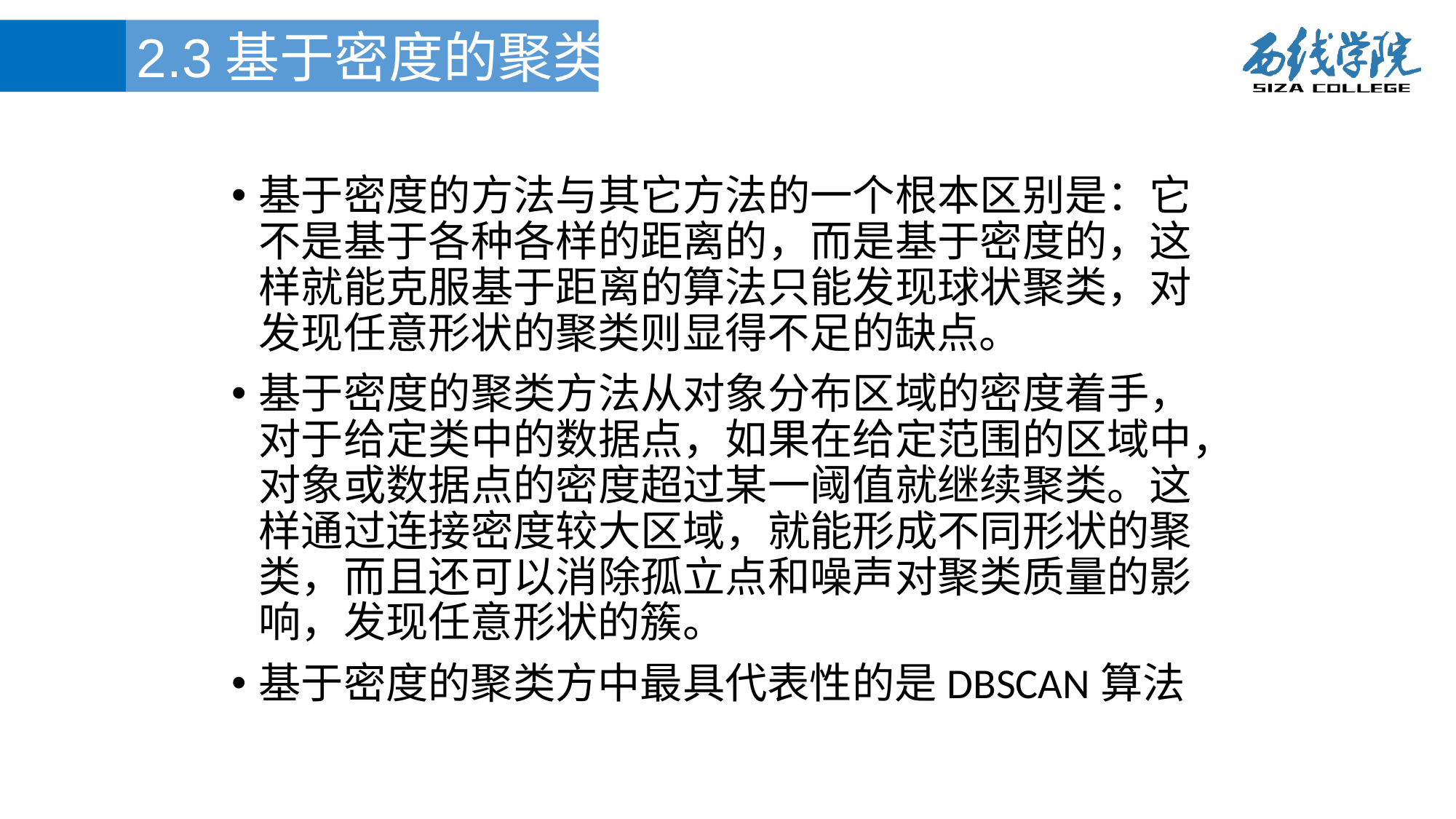

2.3基于密度的聚类方法
基于密度的方法与其它方法的一个根本区别是：它不是基于各种各样的距离的，而是基于密度的，这样就能克服基于距离的算法只能发现球状聚类，对发现任意形状的聚类则显得不足的缺点。
基于密度的聚类方法从对象分布区域的密度着手，对于给定类中的数据点，如果在给定范围的区域中，对象或数据点的密度超过某一阈值就继续聚类。这样通过连接密度较大区域，就能形成不同形状的聚类，而且还可以消除孤立点和噪声对聚类质量的影响，发现任意形状的簇。
基于密度的聚类方中最具代表性的是DBSCAN算法